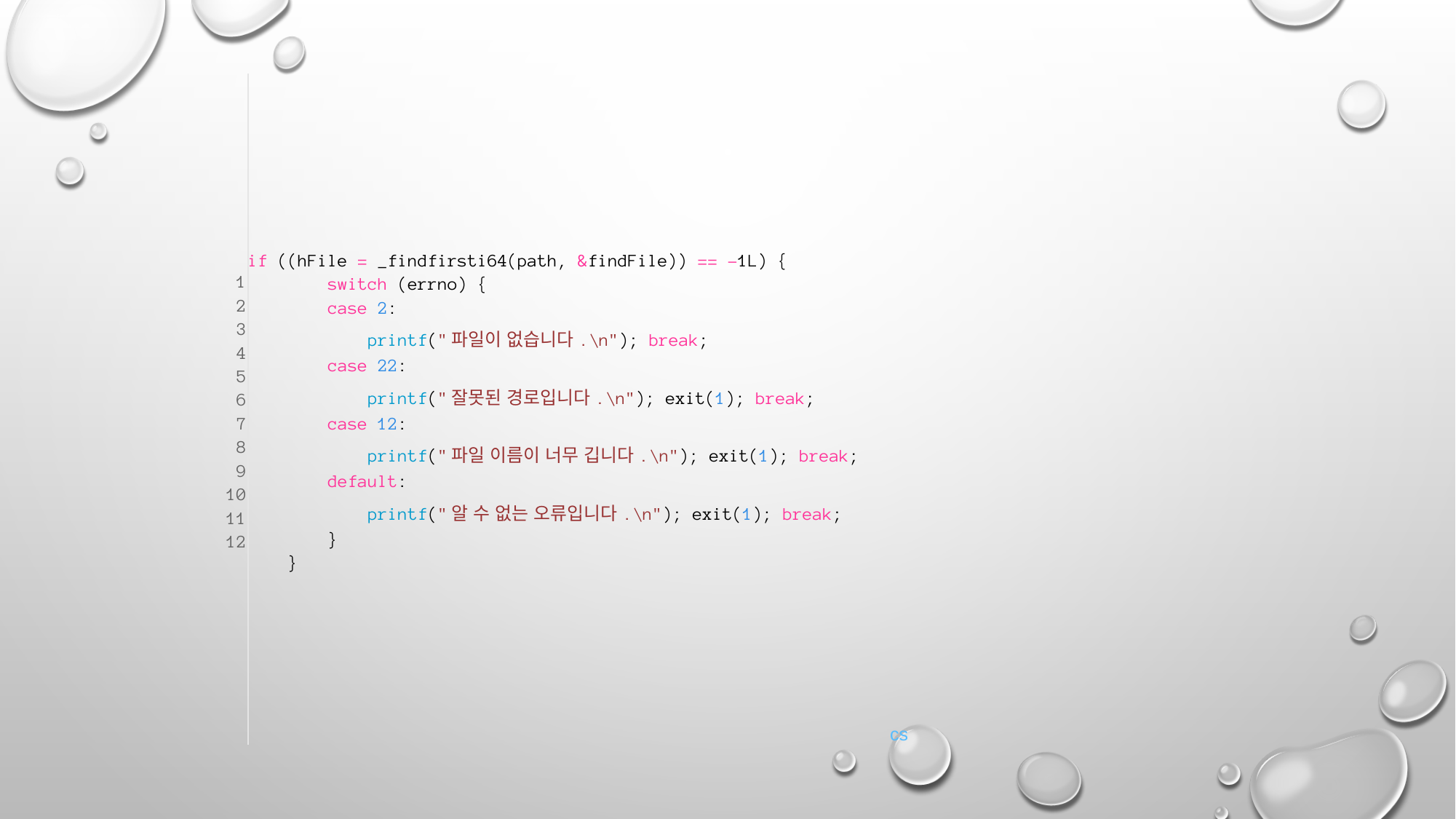

| 1 2 3 4 5 6 7 8 9 10 11 12 | if ((hFile = \_findfirsti64(path, &findFile)) == -1L) {         switch (errno) {         case 2:             printf("파일이 없습니다.\n"); break;         case 22:             printf("잘못된 경로입니다.\n"); exit(1); break;         case 12:             printf("파일 이름이 너무 깁니다.\n"); exit(1); break;         default:             printf("알 수 없는 오류입니다.\n"); exit(1); break;         }     } | cs |
| --- | --- | --- |